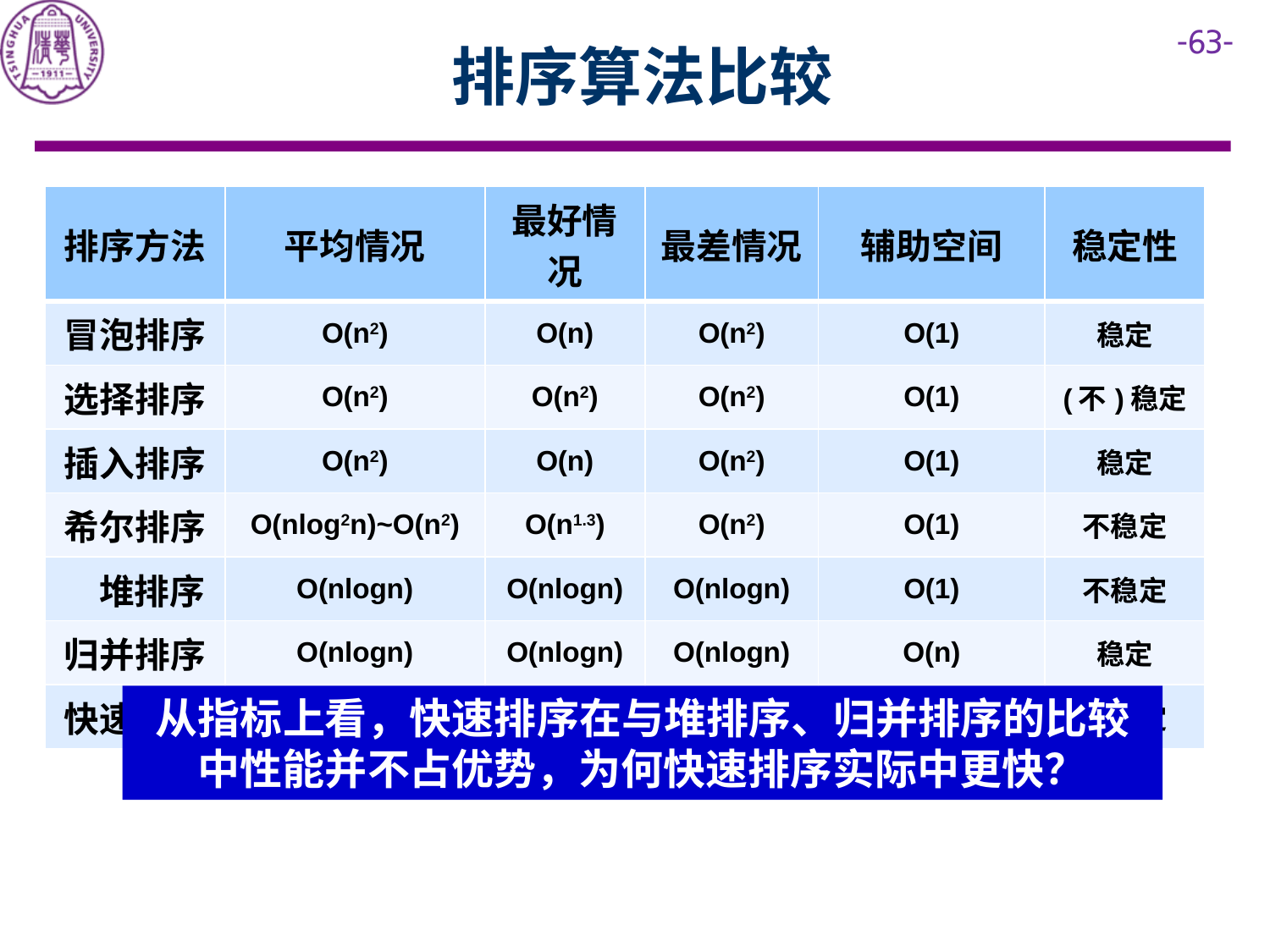

# 排序算法比较
| 排序方法 | 平均情况 | 最好情况 | 最差情况 | 辅助空间 | 稳定性 |
| --- | --- | --- | --- | --- | --- |
| 冒泡排序 | O(n2) | O(n) | O(n2) | O(1) | 稳定 |
| 选择排序 | O(n2) | O(n2) | O(n2) | O(1) | (不)稳定 |
| 插入排序 | O(n2) | O(n) | O(n2) | O(1) | 稳定 |
| 希尔排序 | O(nlog2n)~O(n2) | O(n1.3) | O(n2) | O(1) | 不稳定 |
| 堆排序 | O(nlogn) | O(nlogn) | O(nlogn) | O(1) | 不稳定 |
| 归并排序 | O(nlogn) | O(nlogn) | O(nlogn) | O(n) | 稳定 |
| 快速排序 | O(nlogn) | O(nlogn) | O(n2) | O(logn)~O(n) | 不稳定 |
从指标上看，快速排序在与堆排序、归并排序的比较中性能并不占优势，为何快速排序实际中更快？